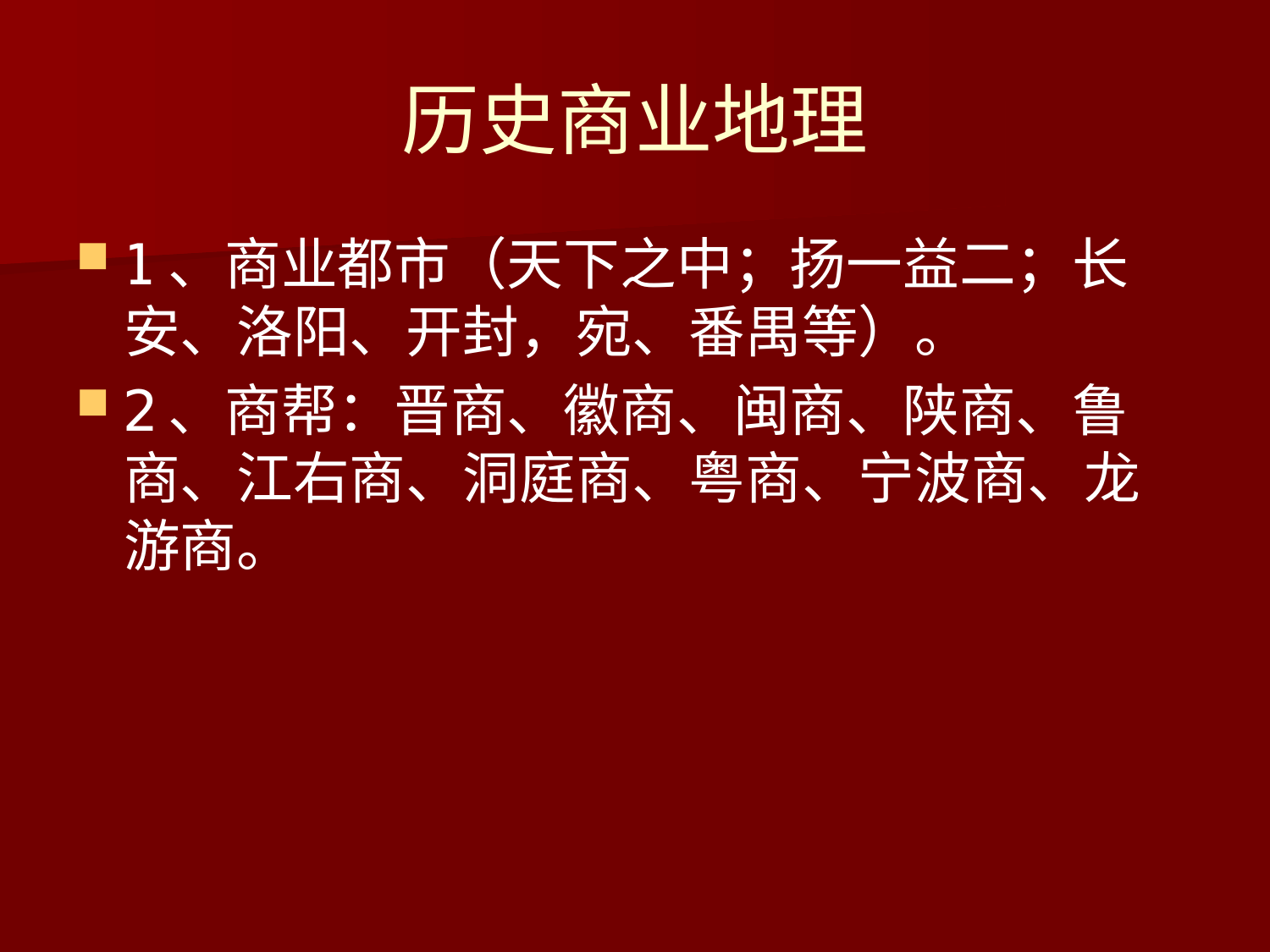

# 历史商业地理
1、商业都市（天下之中；扬一益二；长安、洛阳、开封，宛、番禺等）。
2、商帮：晋商、徽商、闽商、陕商、鲁商、江右商、洞庭商、粤商、宁波商、龙游商。